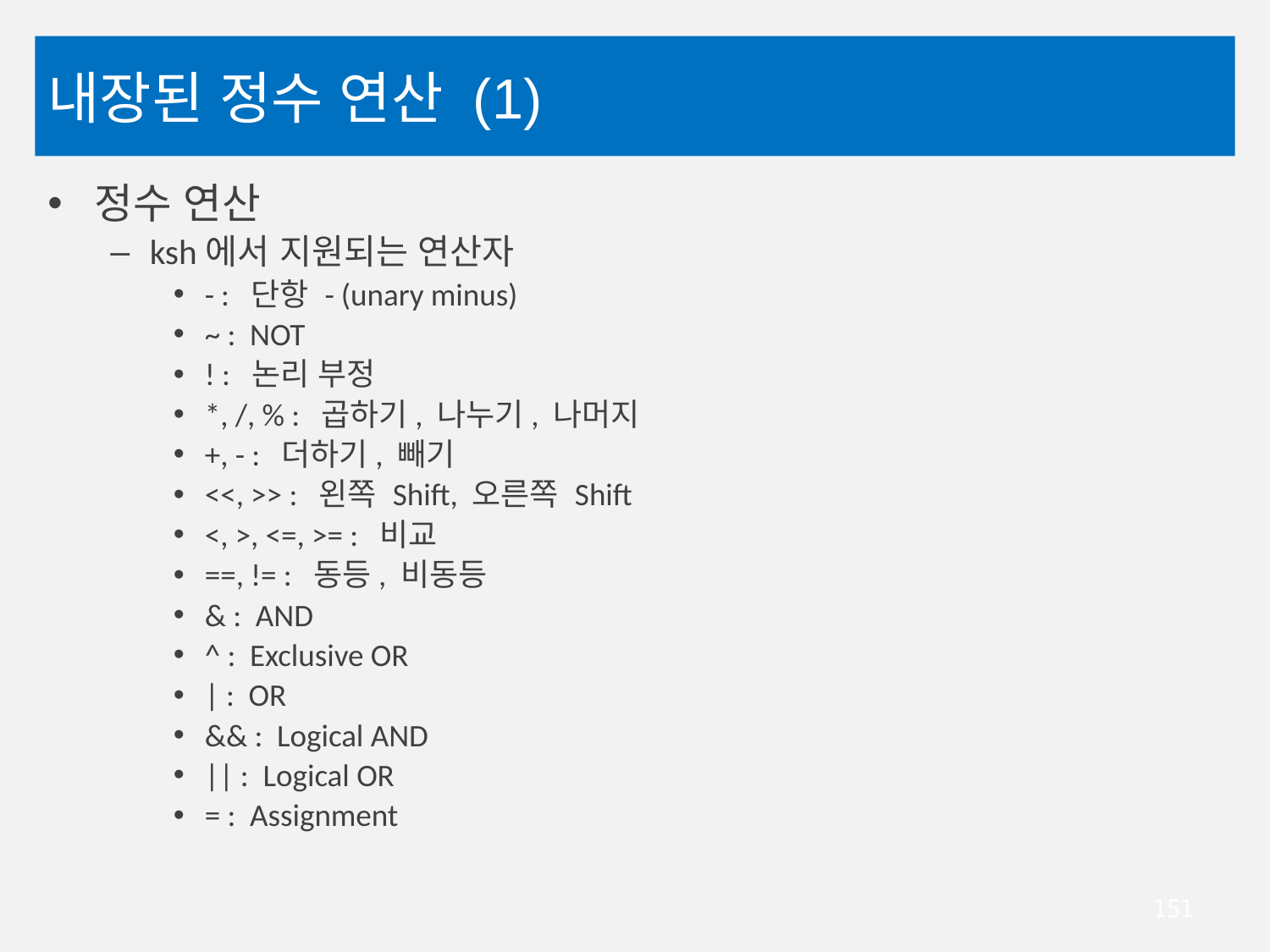

# 내장된 정수 연산 (1)
정수 연산
ksh에서 지원되는 연산자
- :  단항 - (unary minus)
~ :  NOT
! :  논리 부정
*, /, % :  곱하기, 나누기, 나머지
+, - :  더하기, 빼기
<<, >> :  왼쪽 Shift, 오른쪽 Shift
<, >, <=, >= :  비교
==, != :  동등, 비동등
& :  AND
^ :  Exclusive OR
| :  OR
&& :  Logical AND
|| :  Logical OR
= :  Assignment
151